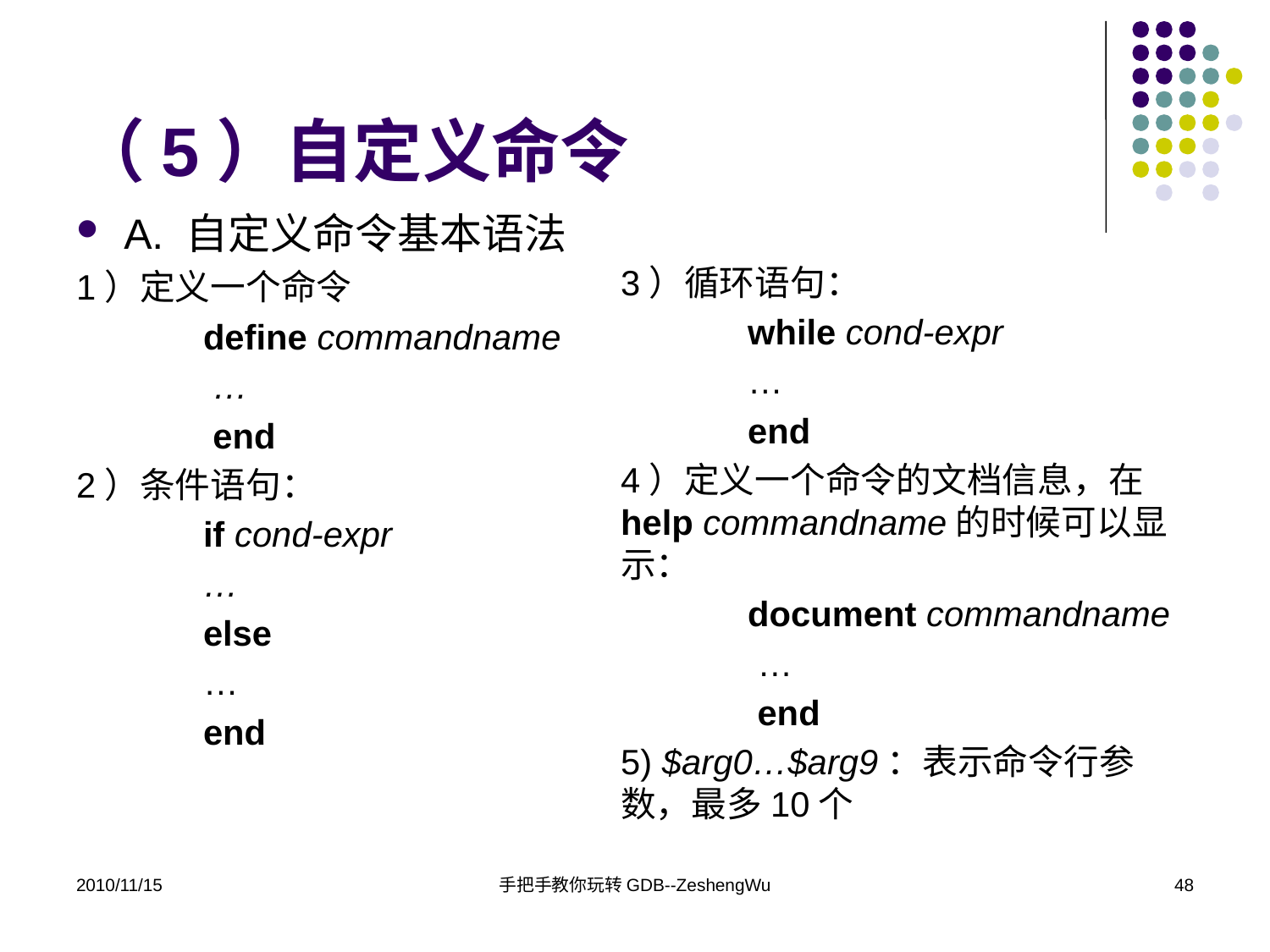

# （5）自定义命令
A. 自定义命令基本语法
1）定义一个命令
	define commandname
	 …
	 end
2）条件语句：
	if cond-expr
	…
	else
	…
	end

3）循环语句：
	while cond-expr
	…
	end
4）定义一个命令的文档信息，在help commandname的时候可以显示：
	document commandname
	 …
	 end
5) $arg0…$arg9：表示命令行参数，最多10个
2010/11/15
手把手教你玩转GDB--ZeshengWu
48